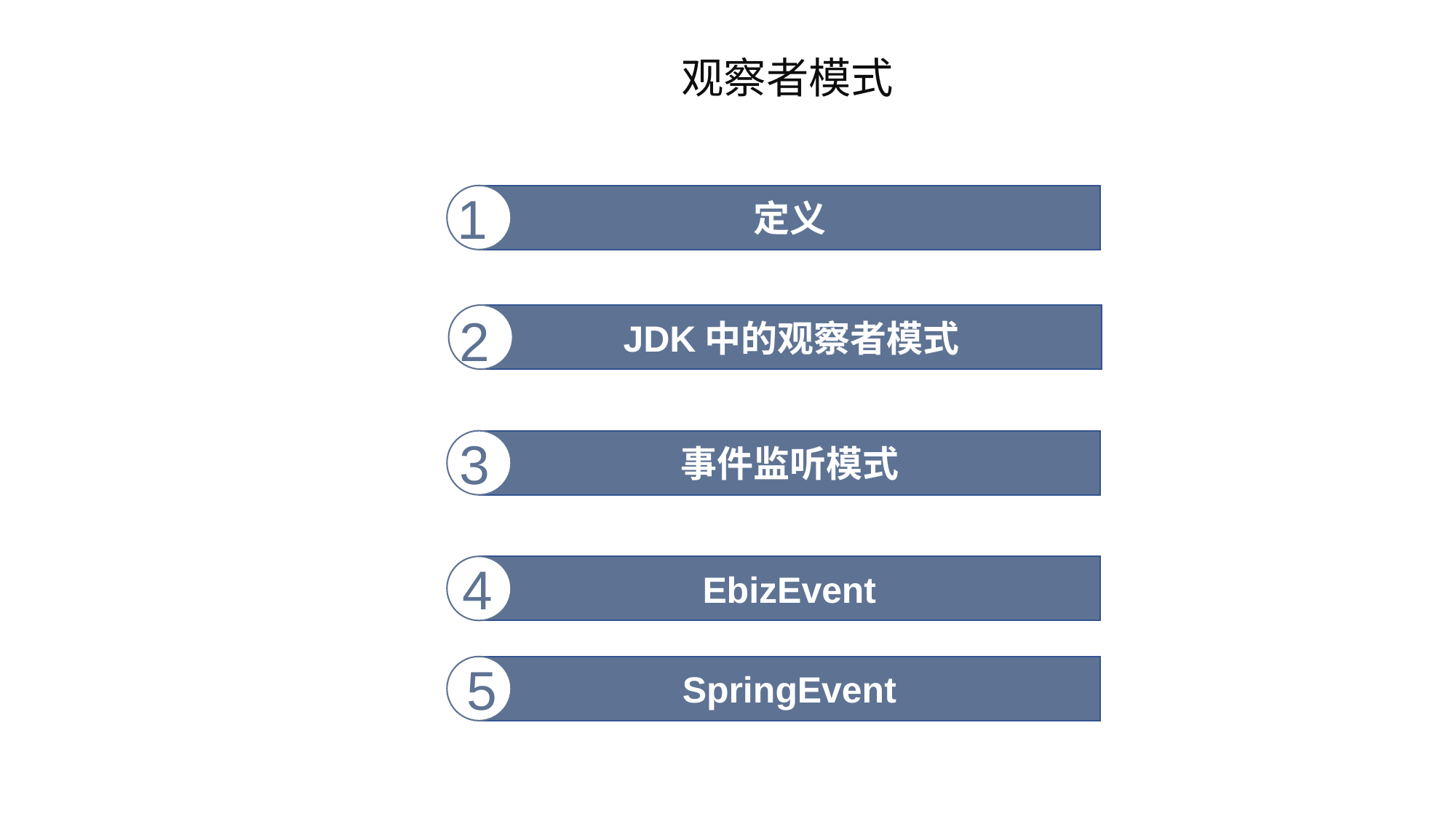

观察者模式
1

定义
2

JDK中的观察者模式
3

事件监听模式
4

EbizEvent
5
SpringEvent
目录